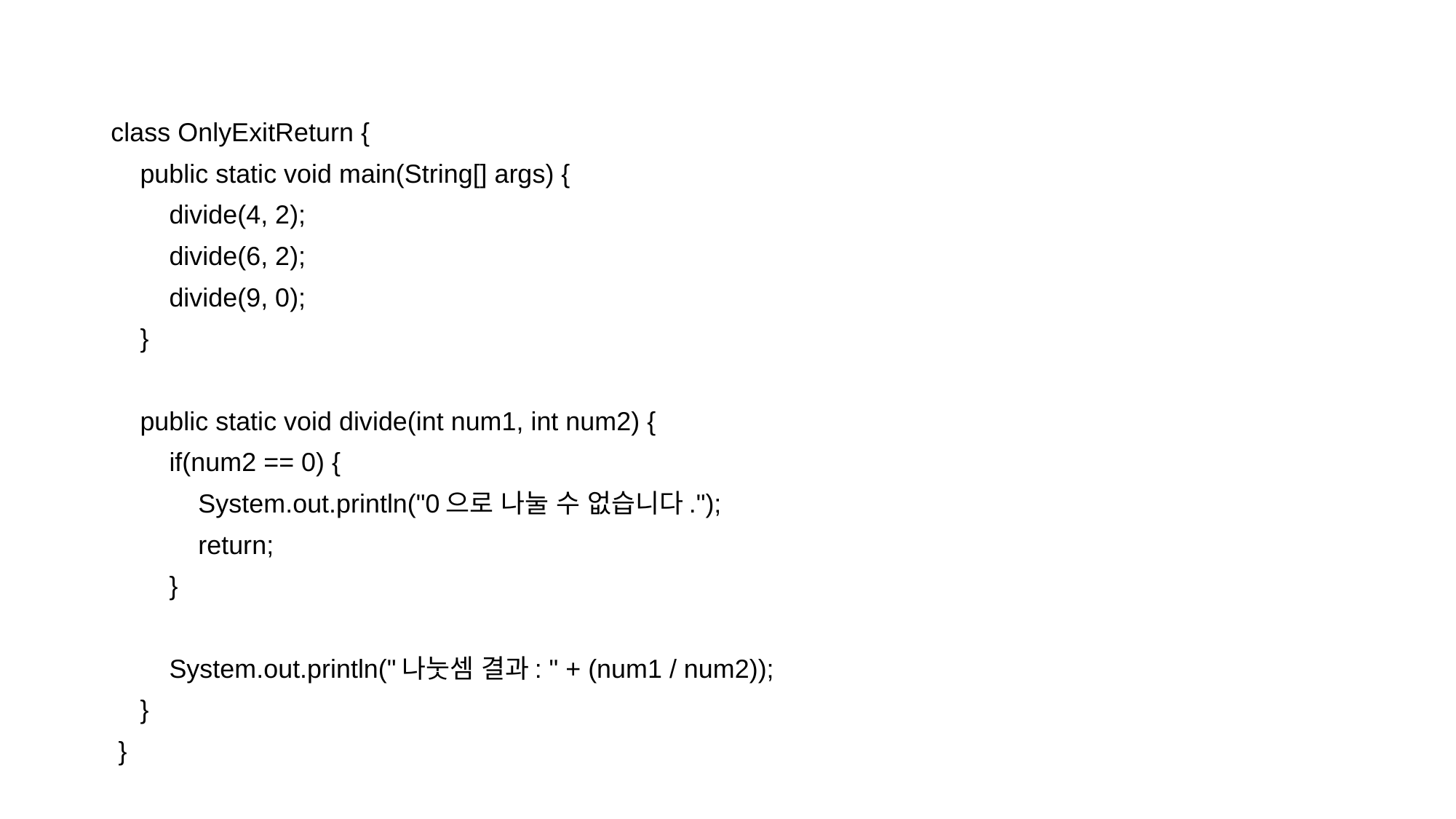

#
class OnlyExitReturn {
    public static void main(String[] args) {
        divide(4, 2);
        divide(6, 2);
        divide(9, 0);
    }

    public static void divide(int num1, int num2) {
        if(num2 == 0) {
            System.out.println("0으로 나눌 수 없습니다.");
            return;
        }

        System.out.println("나눗셈 결과: " + (num1 / num2));
    }
 }